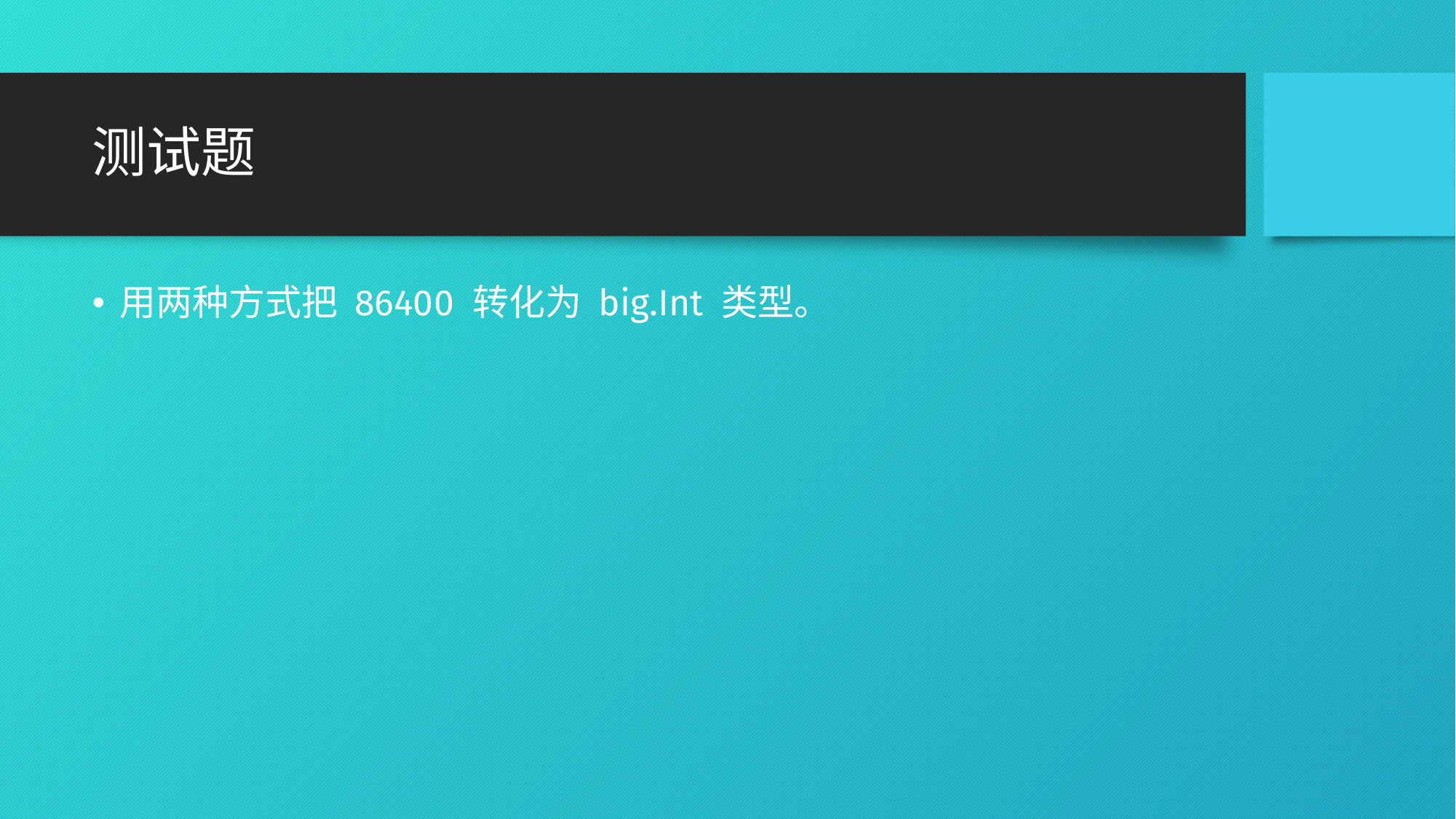

# 测试题
用两种方式把 86400 转化为 big.Int 类型。